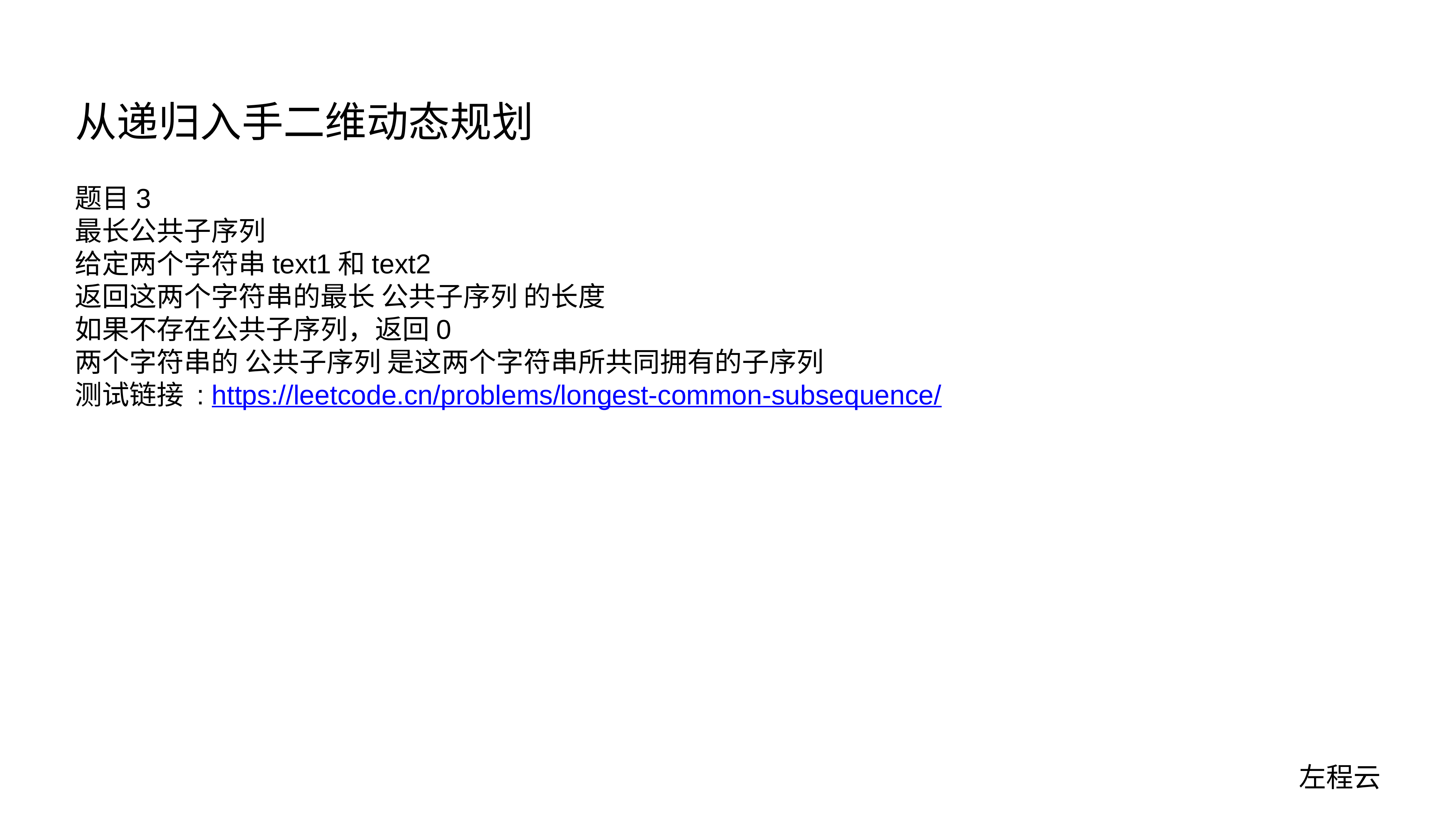

# 从递归入手二维动态规划
题目3
最长公共子序列
给定两个字符串text1和text2
返回这两个字符串的最长 公共子序列 的长度
如果不存在公共子序列，返回0
两个字符串的 公共子序列 是这两个字符串所共同拥有的子序列
测试链接 : https://leetcode.cn/problems/longest-common-subsequence/
左程云